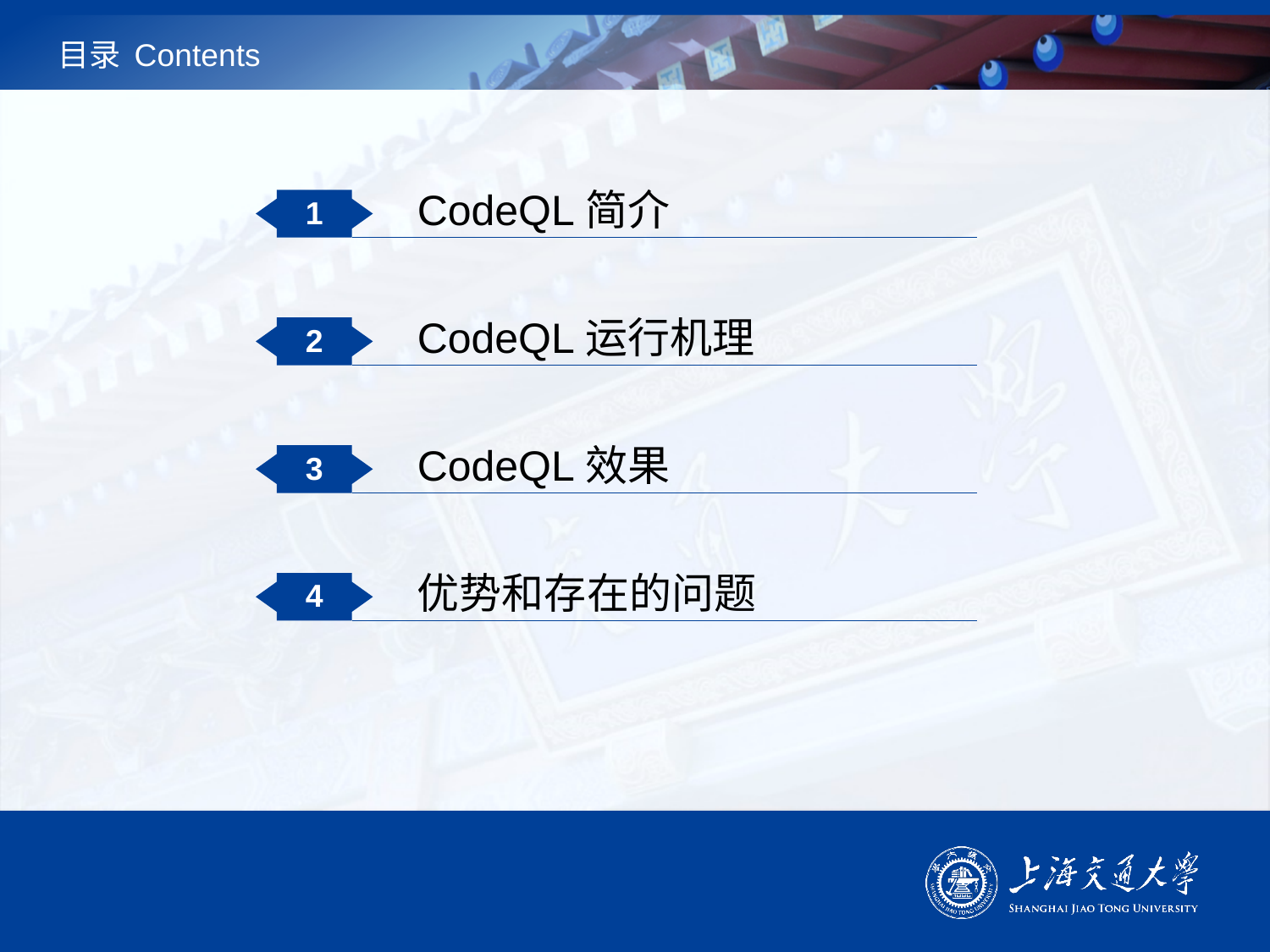

# 目录 Contents
CodeQL简介
1

CodeQL运行机理
2

CodeQL效果
3

优势和存在的问题
4